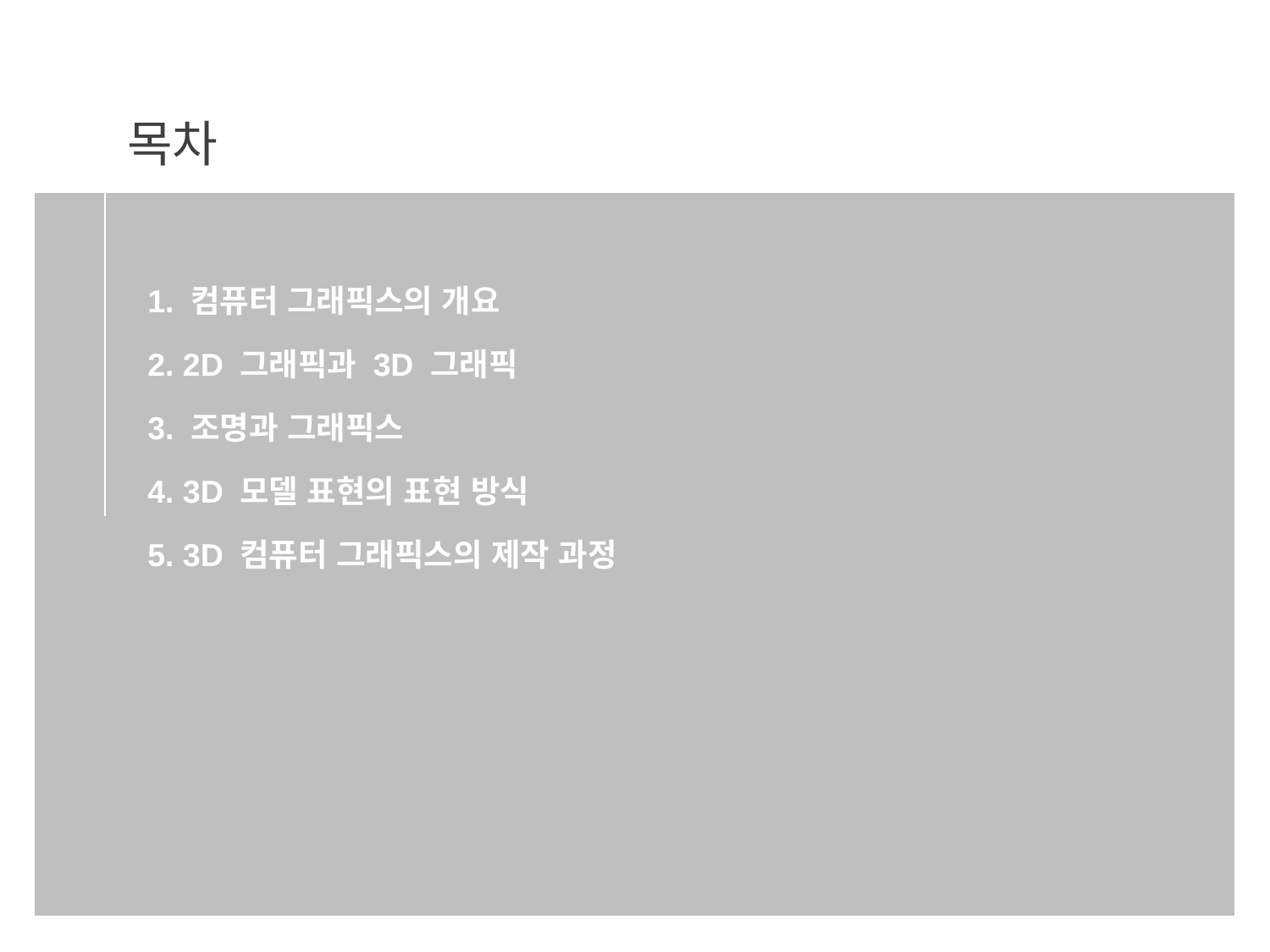

1. 컴퓨터 그래픽스의 개요
2. 2D 그래픽과 3D 그래픽
3. 조명과 그래픽스
4. 3D 모델 표현의 표현 방식
5. 3D 컴퓨터 그래픽스의 제작 과정